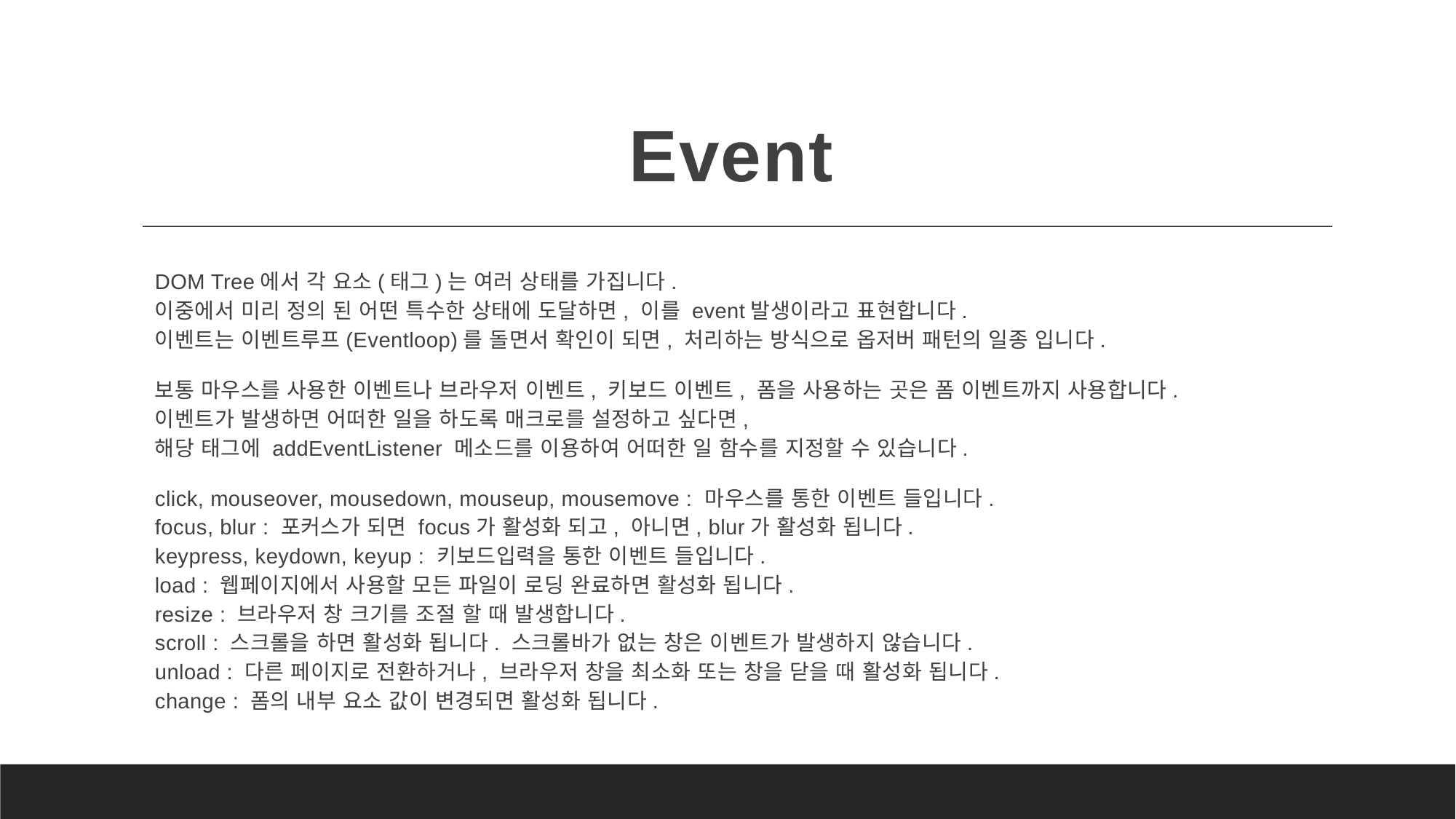

# Event
DOM Tree에서 각 요소(태그)는 여러 상태를 가집니다.
이중에서 미리 정의 된 어떤 특수한 상태에 도달하면, 이를 event발생이라고 표현합니다.
이벤트는 이벤트루프(Eventloop)를 돌면서 확인이 되면, 처리하는 방식으로 옵저버 패턴의 일종 입니다.
보통 마우스를 사용한 이벤트나 브라우저 이벤트, 키보드 이벤트, 폼을 사용하는 곳은 폼 이벤트까지 사용합니다.
이벤트가 발생하면 어떠한 일을 하도록 매크로를 설정하고 싶다면,
해당 태그에 addEventListener 메소드를 이용하여 어떠한 일 함수를 지정할 수 있습니다.
click, mouseover, mousedown, mouseup, mousemove : 마우스를 통한 이벤트 들입니다.
focus, blur : 포커스가 되면 focus가 활성화 되고, 아니면, blur가 활성화 됩니다.
keypress, keydown, keyup : 키보드입력을 통한 이벤트 들입니다.
load : 웹페이지에서 사용할 모든 파일이 로딩 완료하면 활성화 됩니다.
resize : 브라우저 창 크기를 조절 할 때 발생합니다.
scroll : 스크롤을 하면 활성화 됩니다. 스크롤바가 없는 창은 이벤트가 발생하지 않습니다.
unload : 다른 페이지로 전환하거나, 브라우저 창을 최소화 또는 창을 닫을 때 활성화 됩니다.
change : 폼의 내부 요소 값이 변경되면 활성화 됩니다.